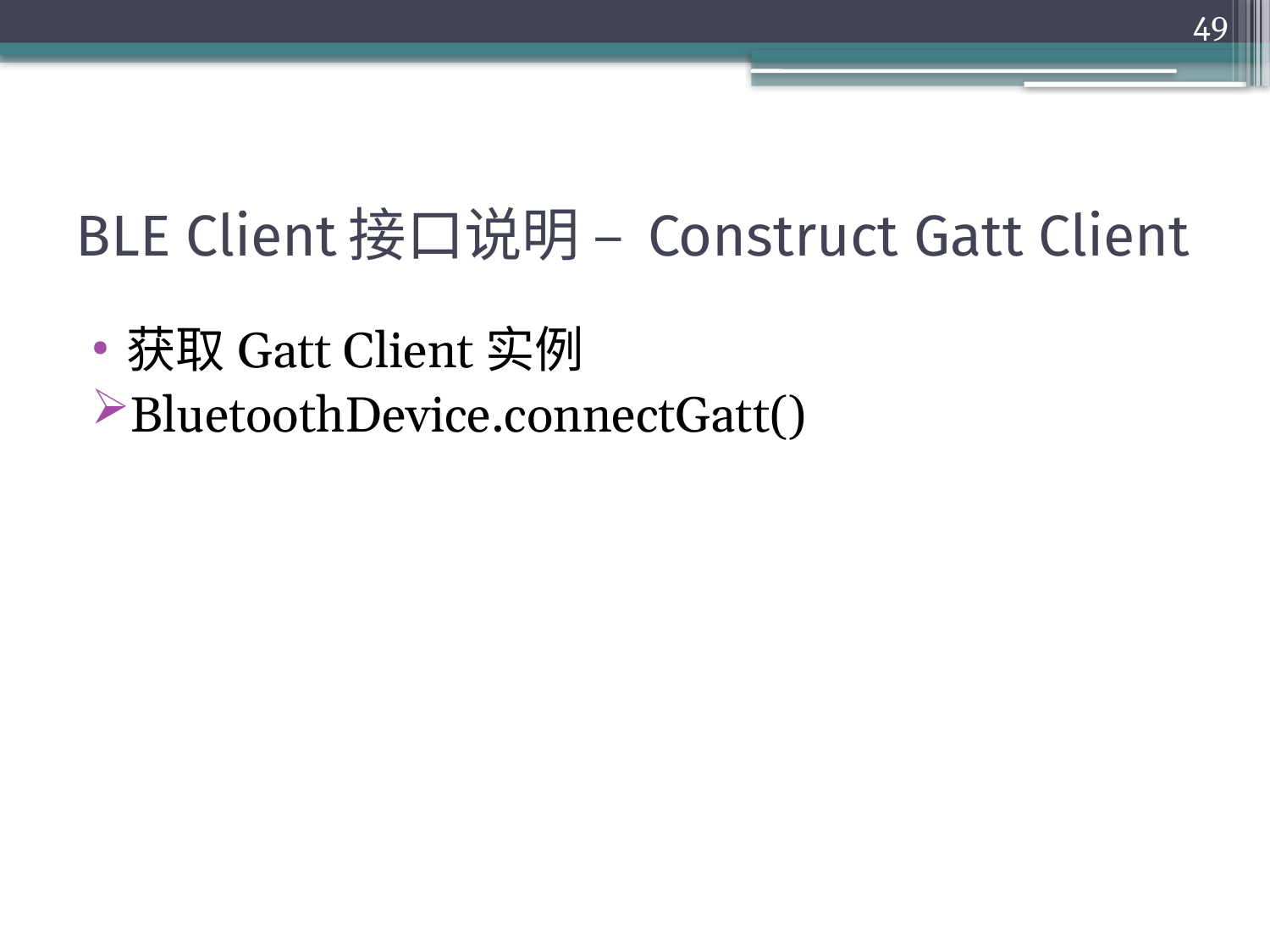

49
# BLE Client接口说明 – Construct Gatt Client
获取Gatt Client实例
BluetoothDevice.connectGatt()